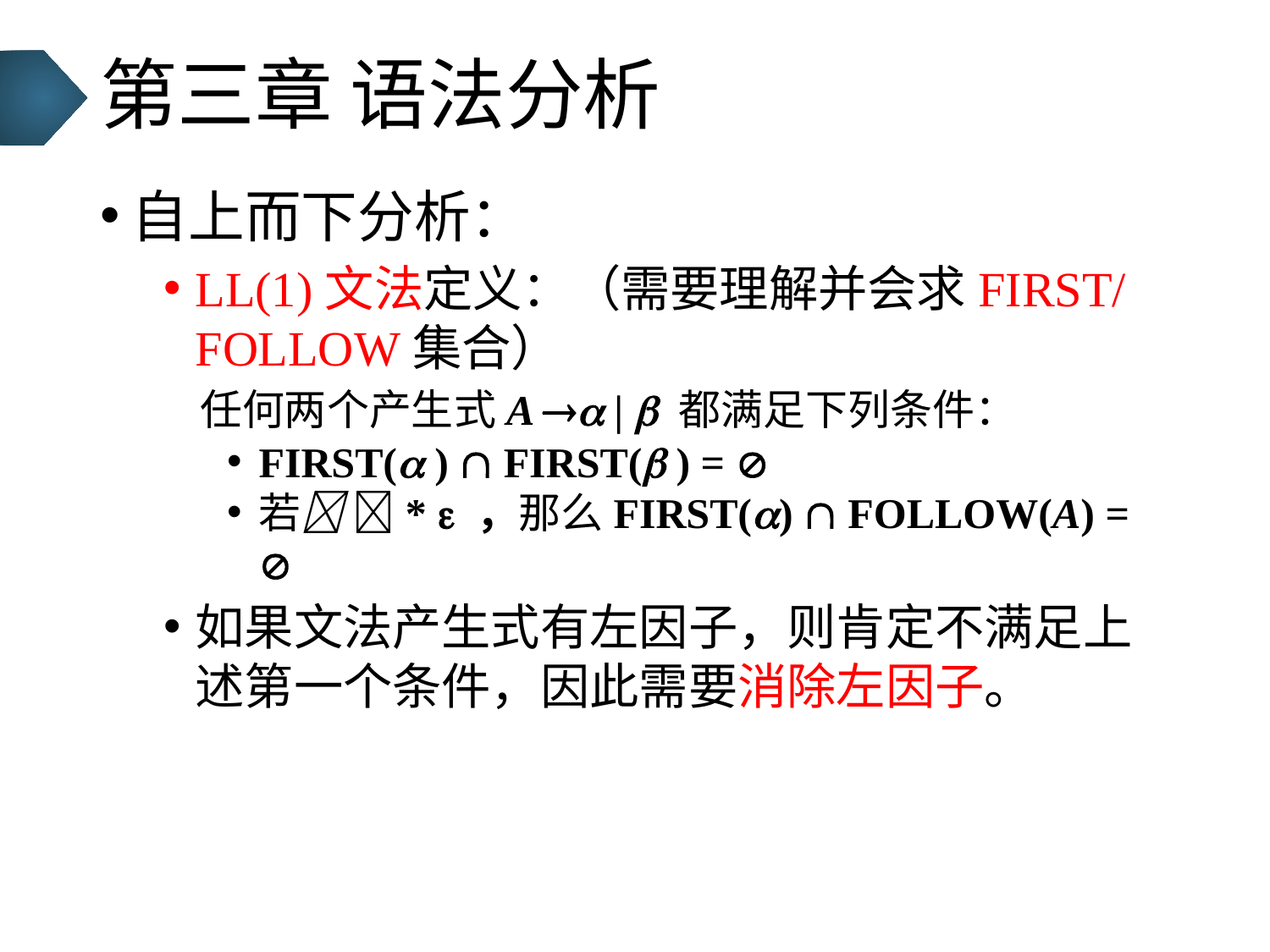

# 第三章 语法分析
自上而下分析：
LL(1)文法定义：（需要理解并会求FIRST/FOLLOW集合）
        任何两个产生式A →α | β 都满足下列条件：
FIRST(α ) ∩ FIRST(β ) = ∅
若β ⇒* ε ，那么FIRST(α) ∩ FOLLOW(A) = ∅
如果文法产生式有左因子，则肯定不满足上述第一个条件，因此需要消除左因子。